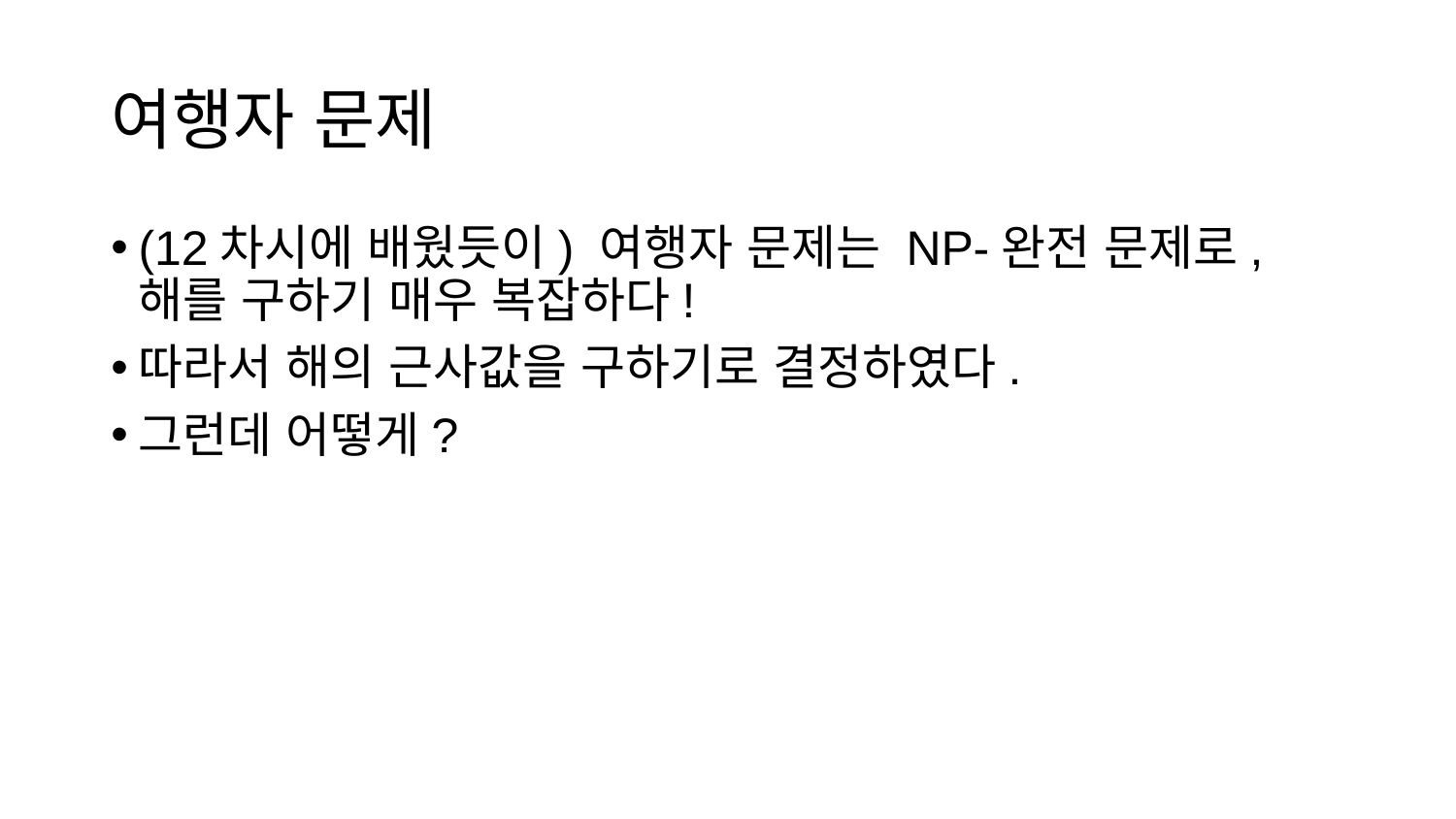

# 여행자 문제
(12차시에 배웠듯이) 여행자 문제는 NP-완전 문제로, 해를 구하기 매우 복잡하다!
따라서 해의 근사값을 구하기로 결정하였다.
그런데 어떻게?